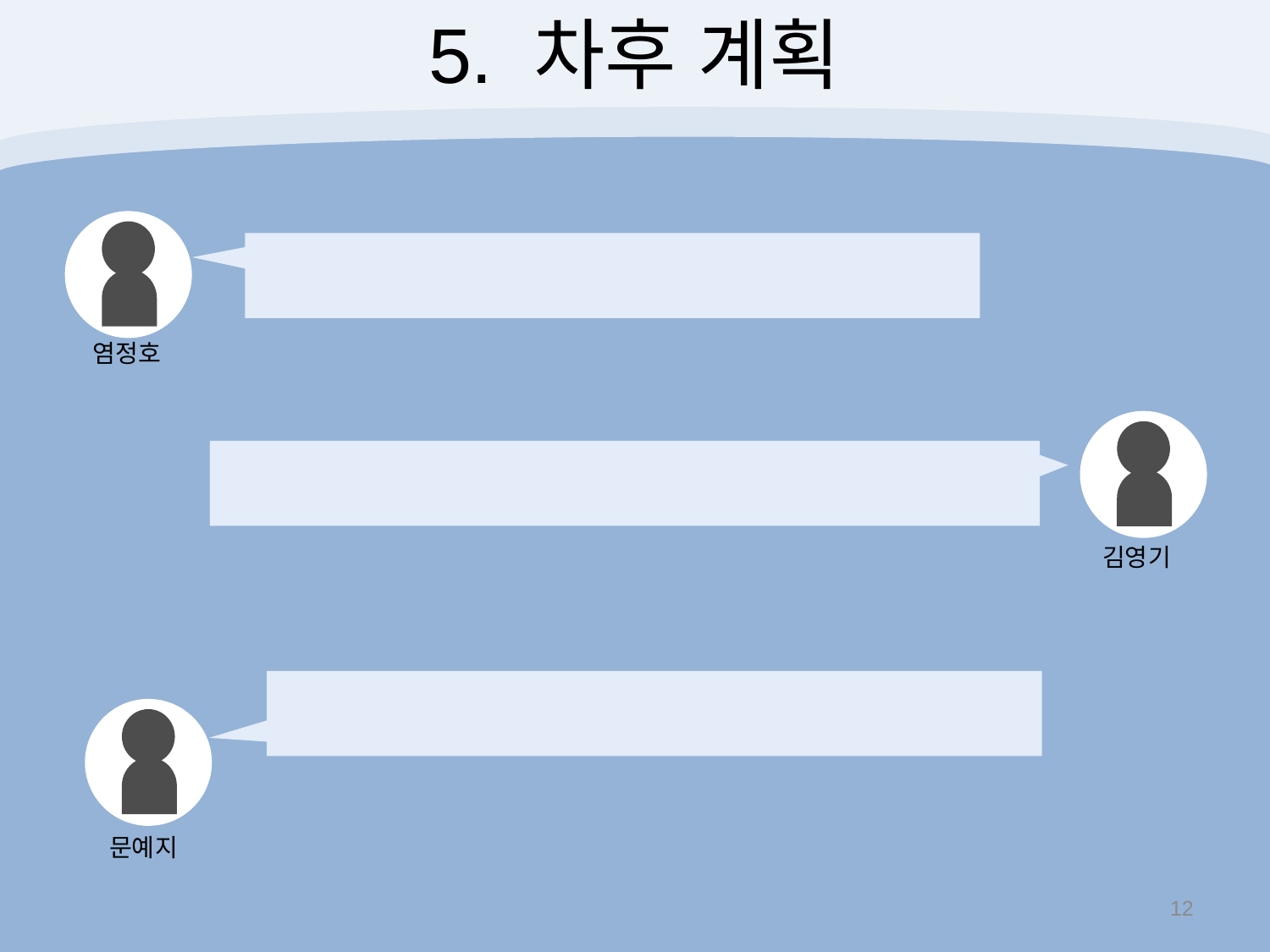

5. 차후 계획

염정호

김영기

문예지
12